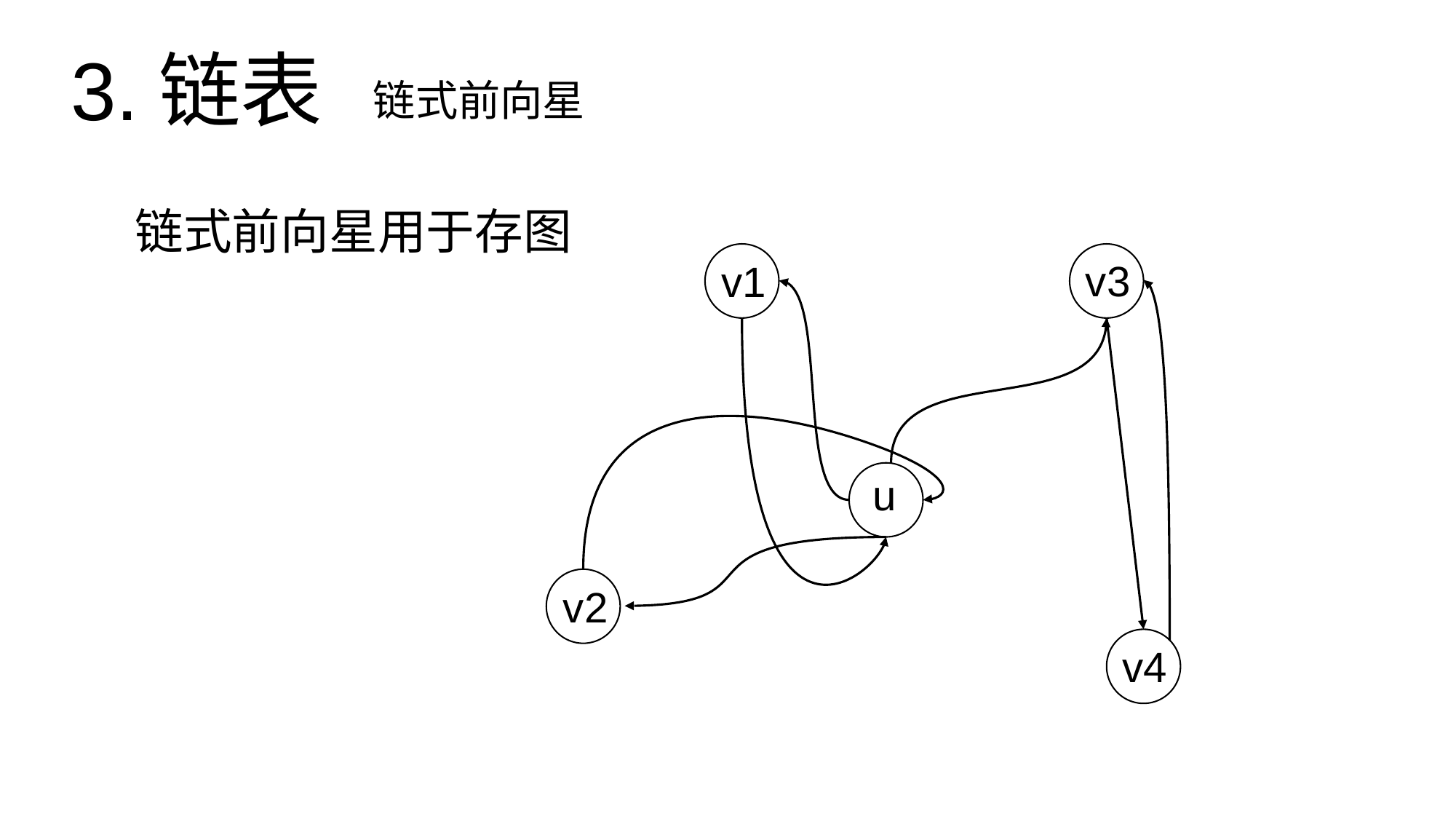

3.链表
链式前向星
链式前向星用于存图

v3
v1

u

v2

v4